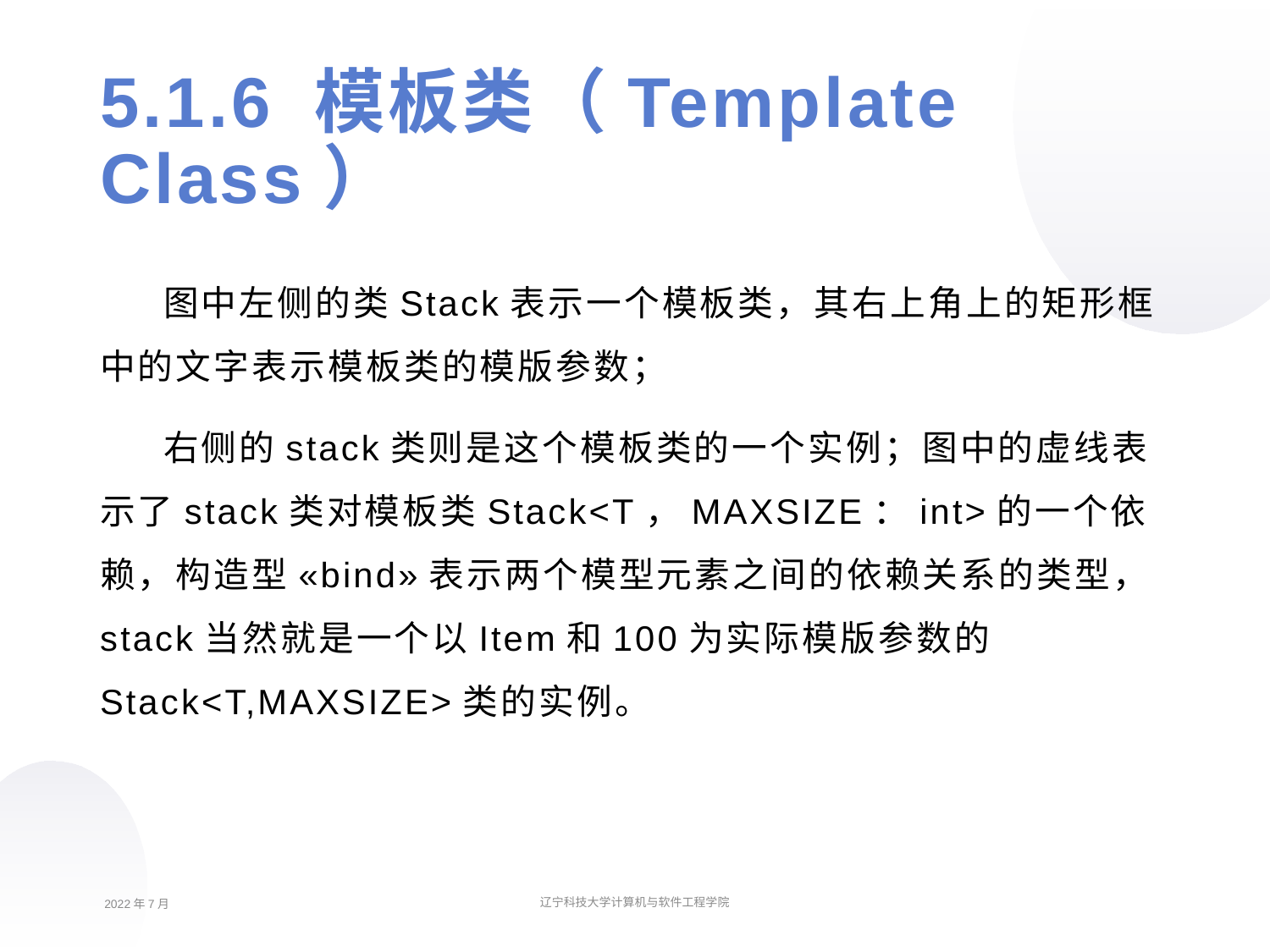

5.1.6 模板类（Template Class）
图中左侧的类Stack表示一个模板类，其右上角上的矩形框中的文字表示模板类的模版参数；
右侧的stack类则是这个模板类的一个实例；图中的虚线表示了stack类对模板类Stack<T，MAXSIZE：int>的一个依赖，构造型«bind»表示两个模型元素之间的依赖关系的类型，stack当然就是一个以Item和100为实际模版参数的Stack<T,MAXSIZE>类的实例。

2022年7月
辽宁科技大学计算机与软件工程学院
50